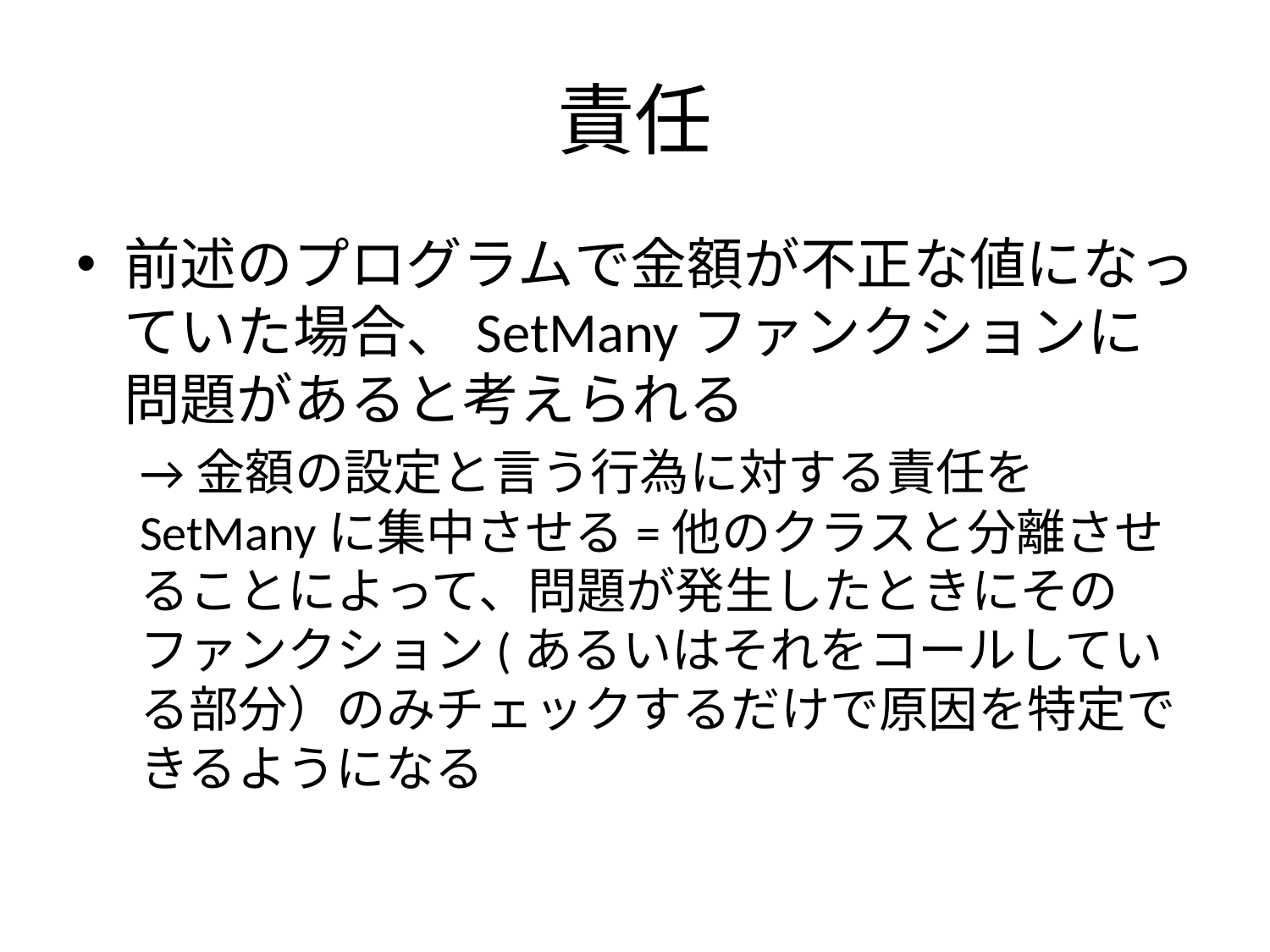

# 責任
前述のプログラムで金額が不正な値になっていた場合、SetManyファンクションに問題があると考えられる
→金額の設定と言う行為に対する責任をSetManyに集中させる=他のクラスと分離させることによって、問題が発生したときにそのファンクション(あるいはそれをコールしている部分）のみチェックするだけで原因を特定できるようになる